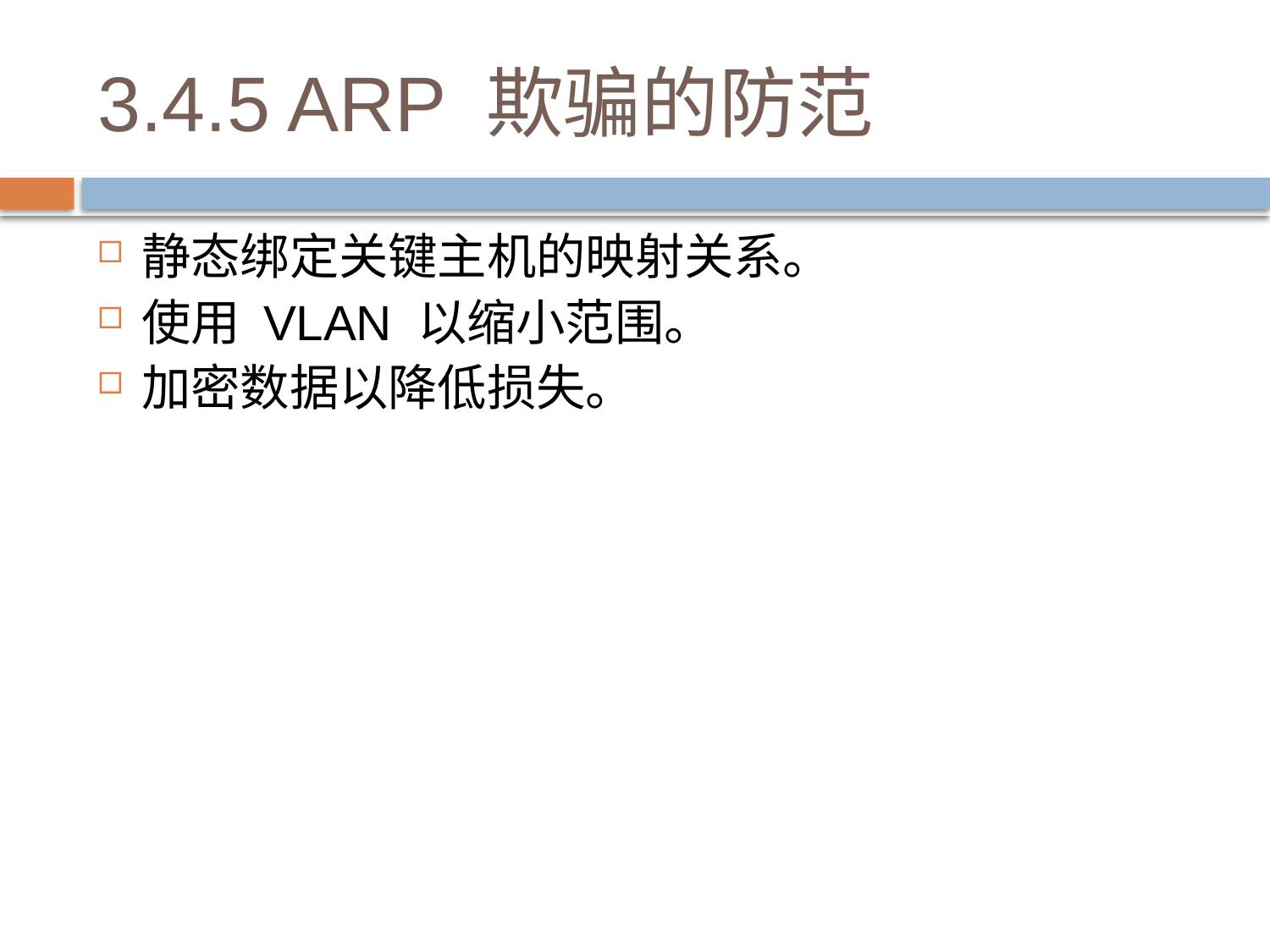

# 3.4.5 ARP 欺骗的防范
静态绑定关键主机的映射关系。
使用 VLAN 以缩小范围。
加密数据以降低损失。